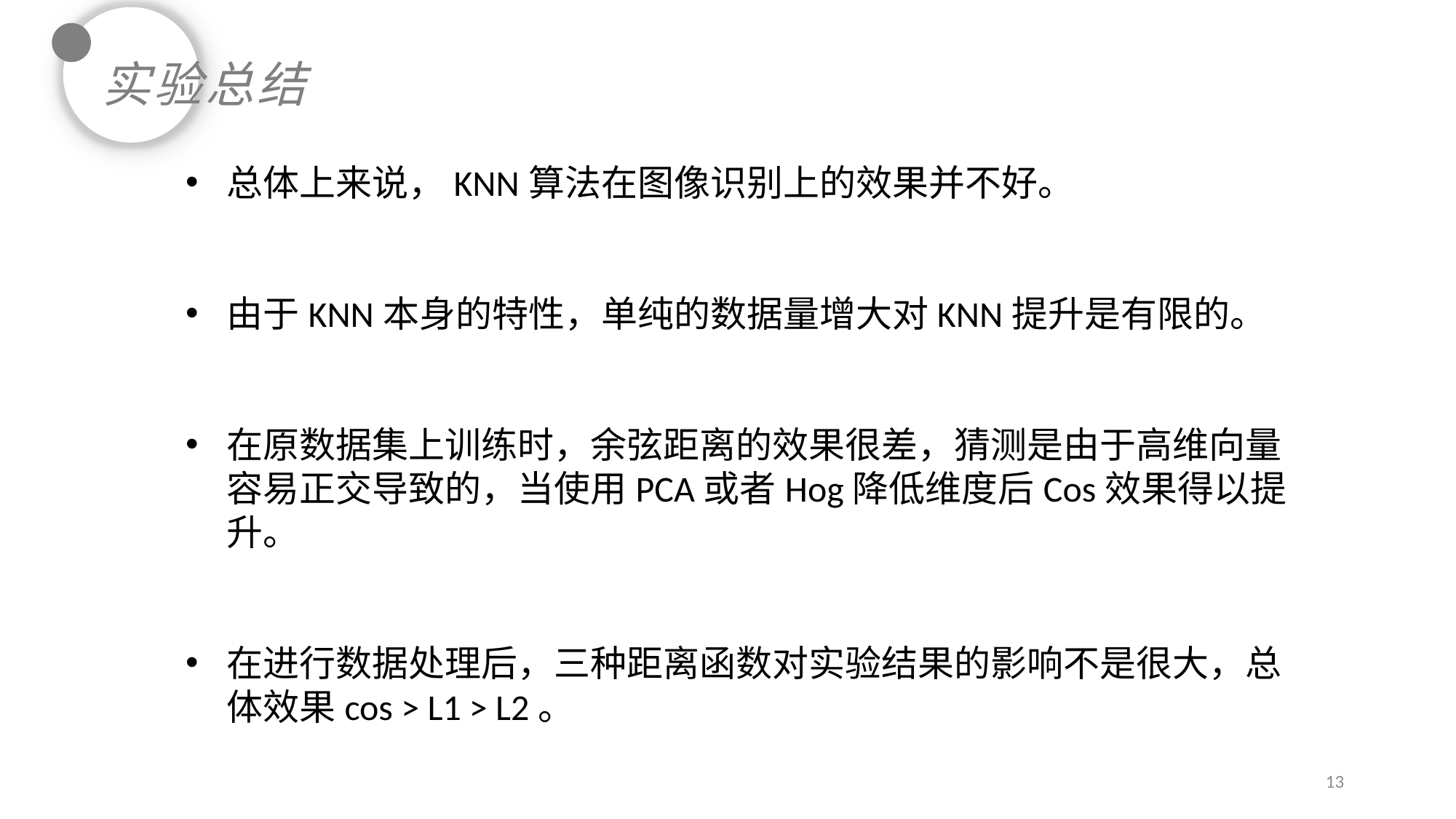

实验总结
总体上来说，KNN算法在图像识别上的效果并不好。

由于KNN本身的特性，单纯的数据量增大对KNN提升是有限的。

在原数据集上训练时，余弦距离的效果很差，猜测是由于高维向量容易正交导致的，当使用PCA或者Hog降低维度后Cos效果得以提升。

在进行数据处理后，三种距离函数对实验结果的影响不是很大，总体效果cos > L1 > L2。

13